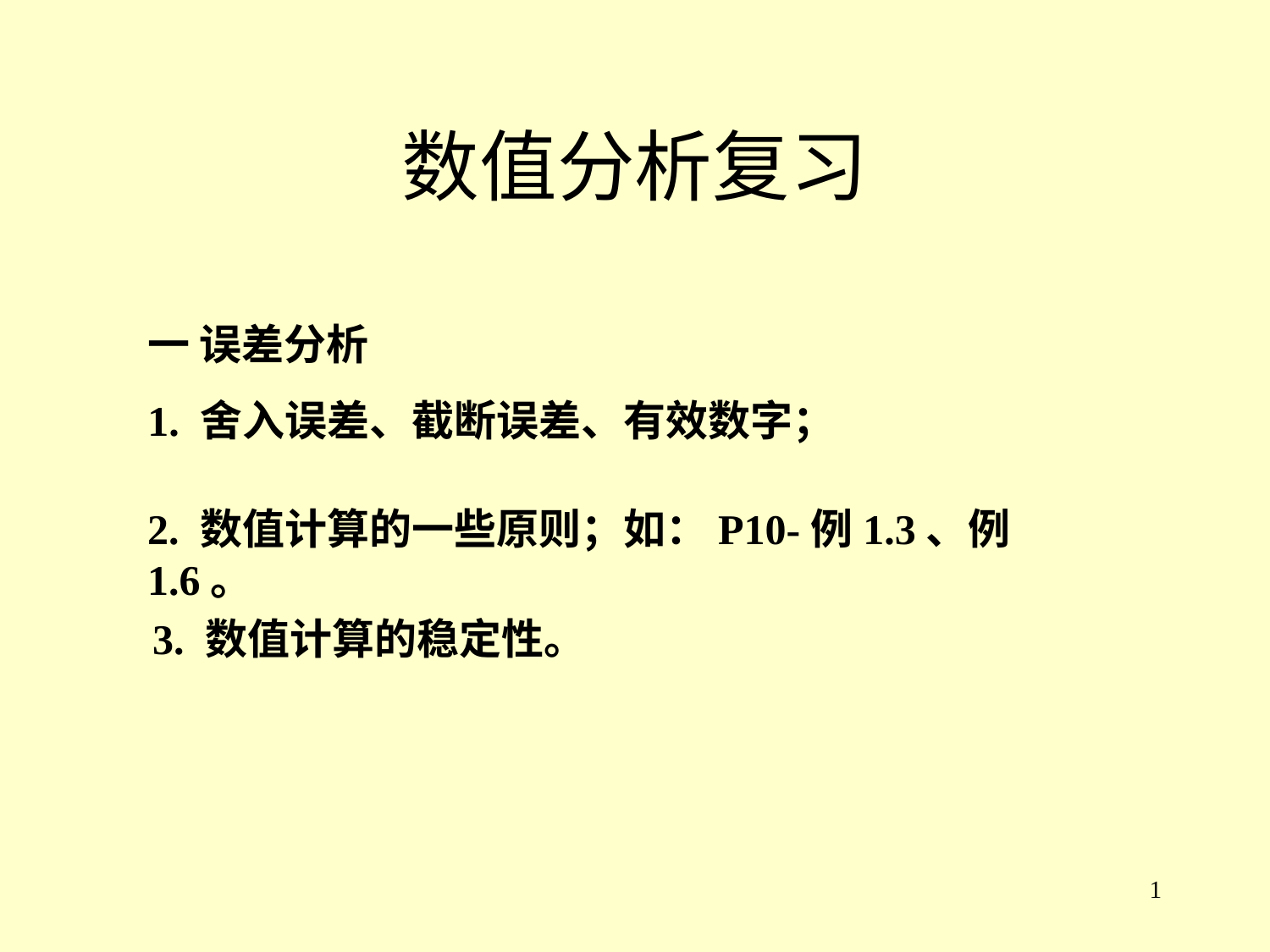

# 数值分析复习
一 误差分析
1. 舍入误差、截断误差、有效数字；
2. 数值计算的一些原则；如：P10-例1.3、例1.6。
3. 数值计算的稳定性。
1